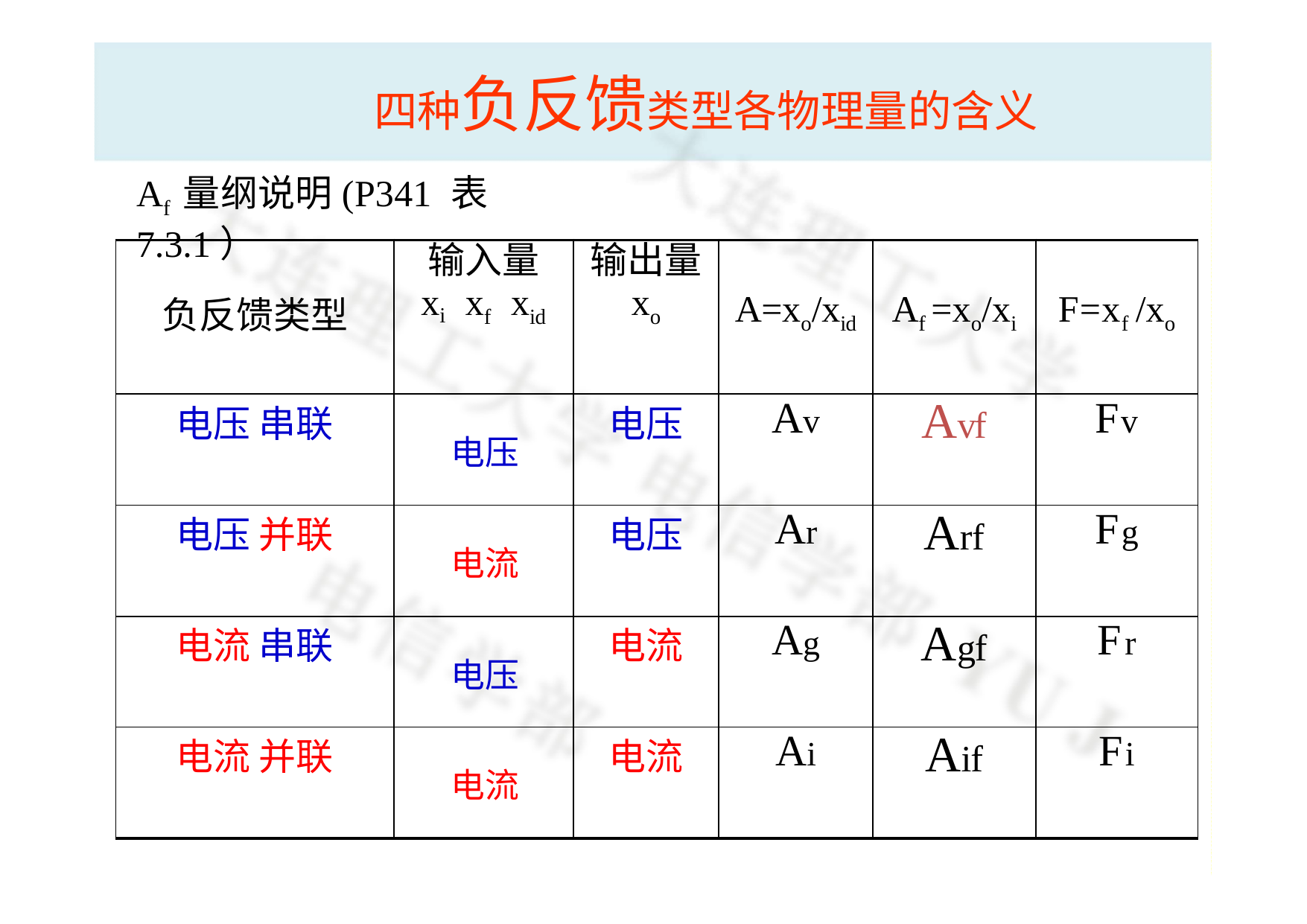

# 四种负反馈类型各物理量的含义
Af 量纲说明(P341 表7.3.1）
| 负反馈类型 | 输入量 xi xf xid | 输出量 xo | A=xo/xid | Af =xo/xi | F=xf /xo |
| --- | --- | --- | --- | --- | --- |
| 电压 串联 | 电压 | 电压 | Av | Avf | Fv |
| 电压 并联 | 电流 | 电压 | Ar | Arf | Fg |
| 电流 串联 | 电压 | 电流 | Ag | Agf | Fr |
| 电流 并联 | 电流 | 电流 | Ai | Aif | Fi |